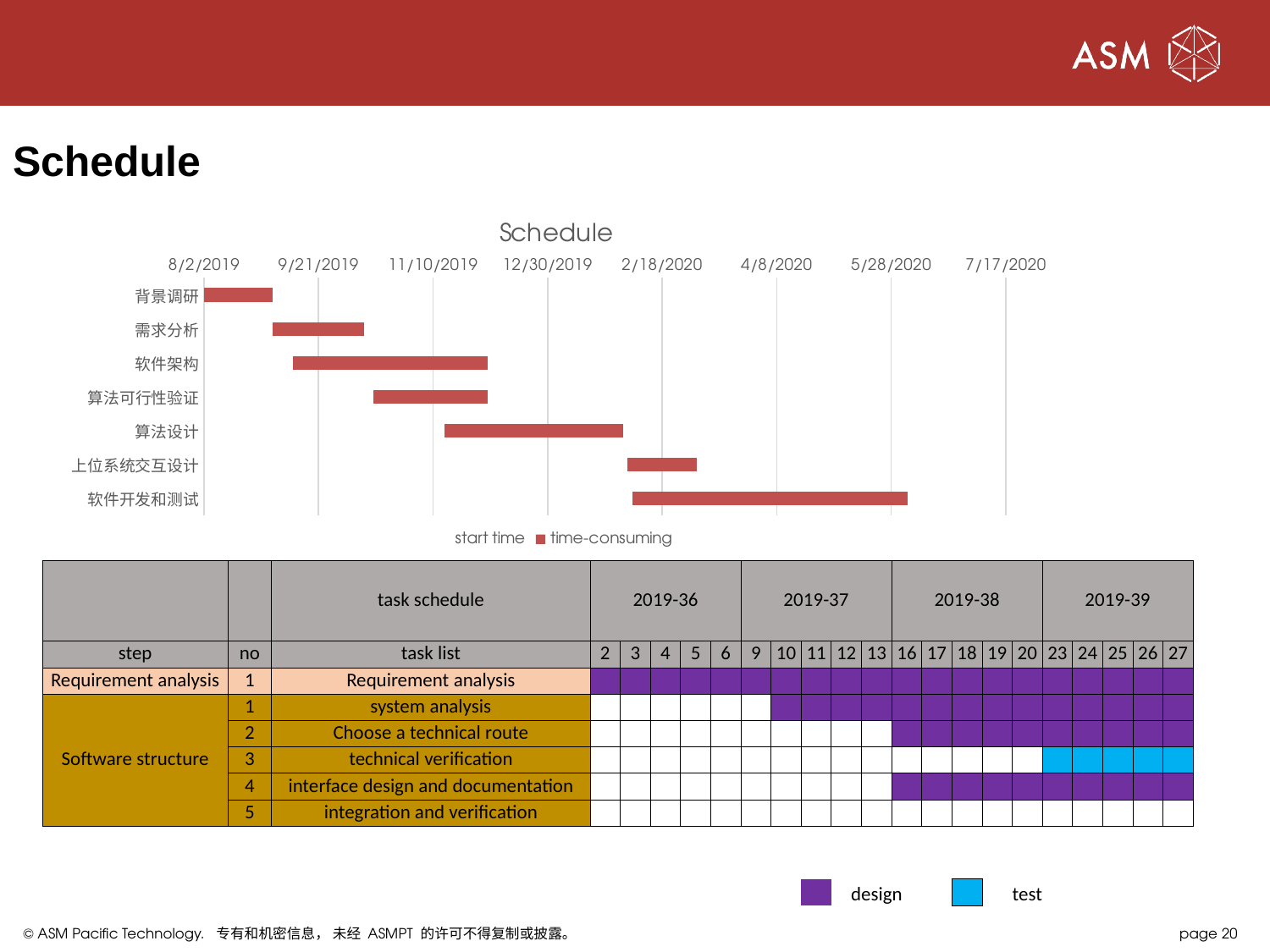

# Schedule

### Chart: Schedule

| Category | start time | time-consuming |
|---|---|---|
| 背景调研 | 43678.0 | 31.0 |
| 需求分析 | 43709.0 | 40.0 |
| 软件架构 | 43718.0 | 85.0 |
| 算法可行性验证 | 43753.0 | 50.0 |
| 算法设计 | 43784.0 | 78.0 |
| 上位系统交互设计 | 43864.0 | 30.0 |
| 软件开发和测试 | 43866.0 | 120.0 |
|  |  | task schedule | 2019-36 |  |  |  |  | 2019-37 |  |  |  |  | 2019-38 |  |  |  |  | 2019-39 |  |  |  |  |
| --- | --- | --- | --- | --- | --- | --- | --- | --- | --- | --- | --- | --- | --- | --- | --- | --- | --- | --- | --- | --- | --- | --- |
| step | no | task list | 2 | 3 | 4 | 5 | 6 | 9 | 10 | 11 | 12 | 13 | 16 | 17 | 18 | 19 | 20 | 23 | 24 | 25 | 26 | 27 |
| Requirement analysis | 1 | Requirement analysis |  |  |  |  |  |  |  |  |  |  |  |  |  |  |  |  |  |  |  |  |
| Software structure | 1 | system analysis |  |  |  |  |  |  |  |  |  |  |  |  |  |  |  |  |  |  |  |  |
|  | 2 | Choose a technical route |  |  |  |  |  |  |  |  |  |  |  |  |  |  |  |  |  |  |  |  |
|  | 3 | technical verification |  |  |  |  |  |  |  |  |  |  |  |  |  |  |  |  |  |  |  |  |
|  | 4 | interface design and documentation |  |  |  |  |  |  |  |  |  |  |  |  |  |  |  |  |  |  |  |  |
|  | 5 | integration and verification |  |  |  |  |  |  |  |  |  |  |  |  |  |  |  |  |  |  |  |  |
|  |  |  |  |  |  |  |  |  |  |  |  |  |  |  |  |  |  |  |  |  |  |  |
|  |  |  |  |  |  |  |  |  |  |  |  |  |  |  |  |  |  |  |  |  |  |  |
|  |  |  |  |  |  |  |  |  |  |  | design |  |  |  |  | test |  |  |  |  |  |  |